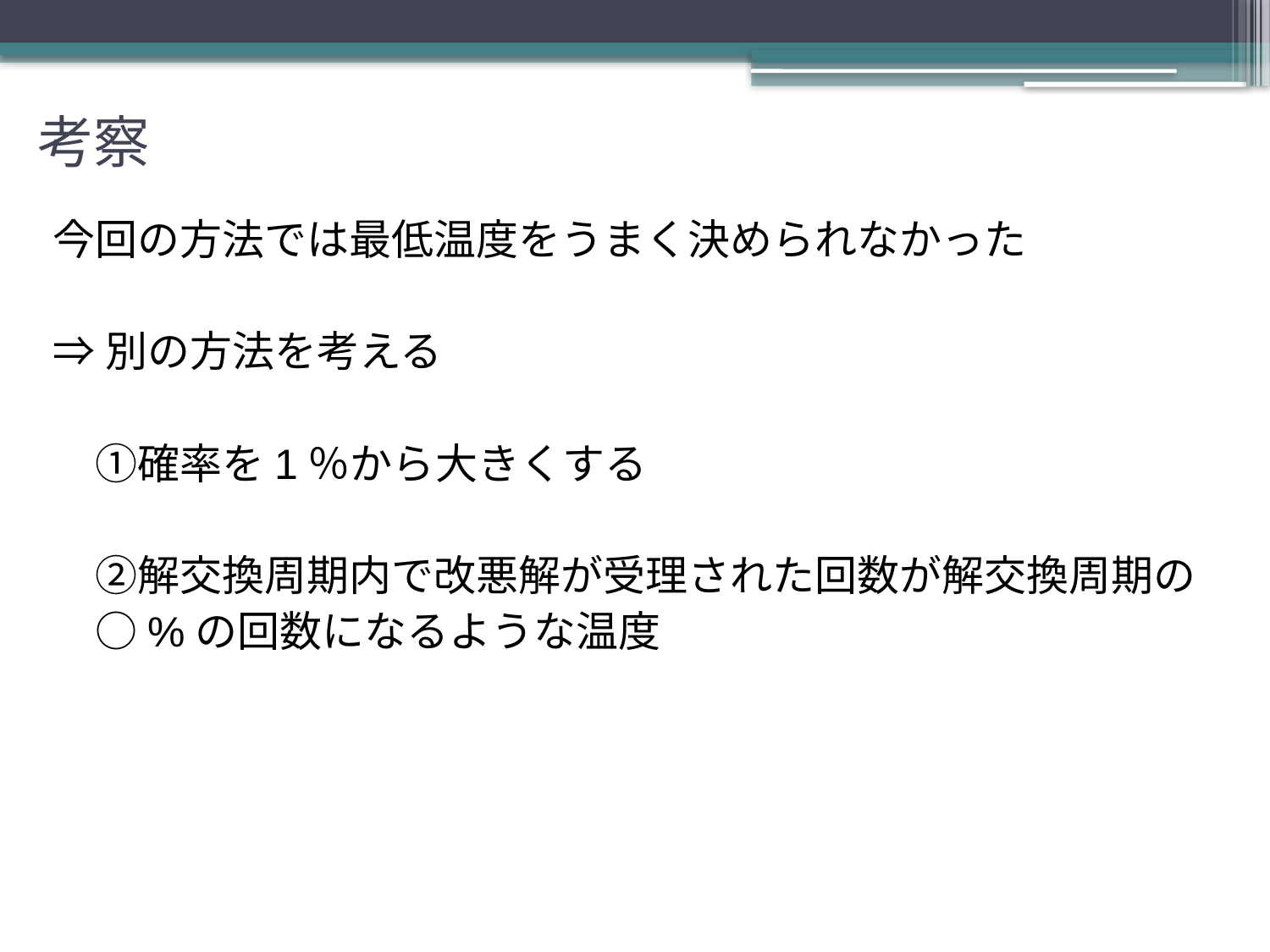

# 考察
今回の方法では最低温度をうまく決められなかった

⇒別の方法を考える

　①確率を1％から大きくする

　②解交換周期内で改悪解が受理された回数が解交換周期の
　○%の回数になるような温度